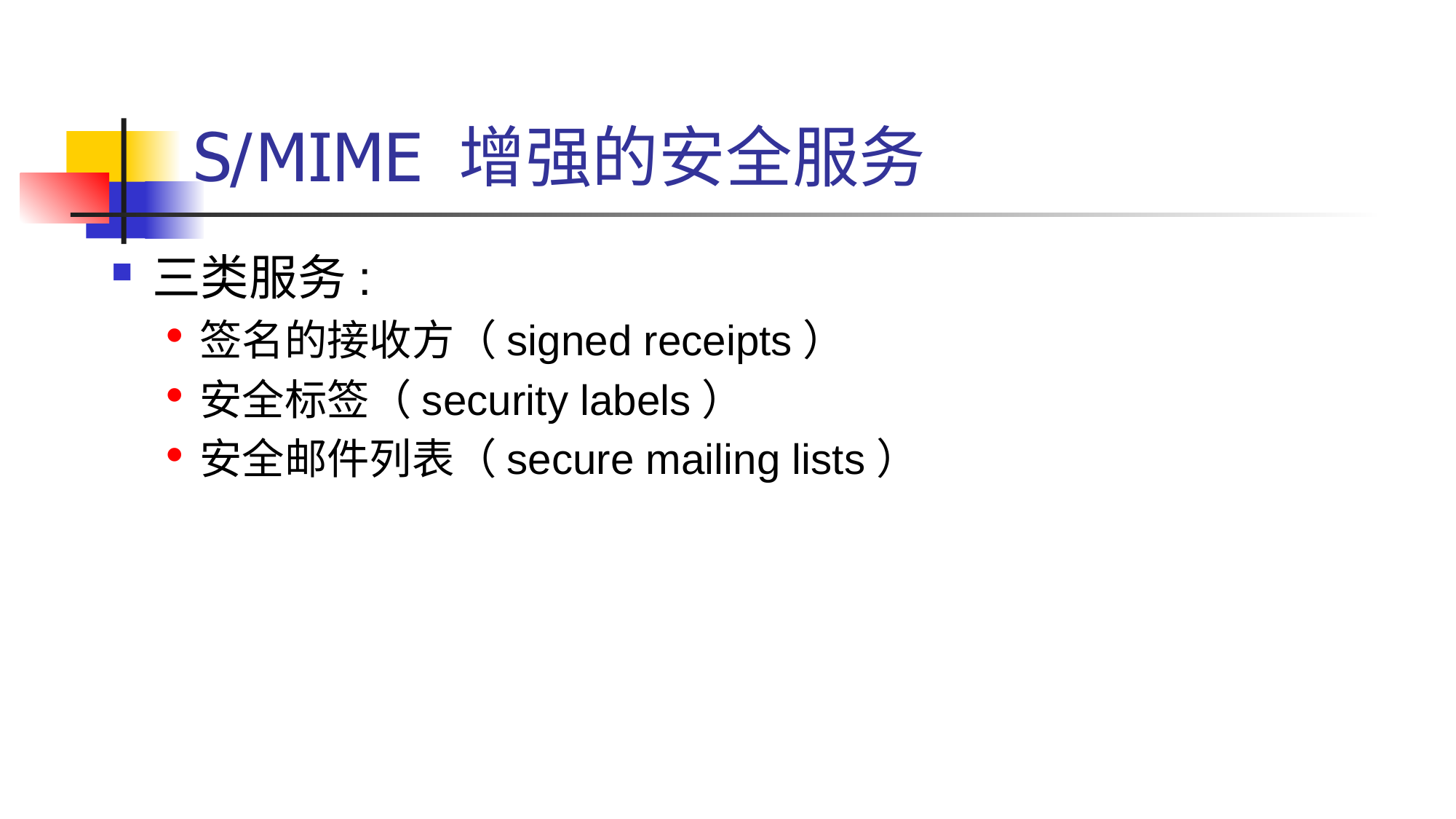

# S/MIME 增强的安全服务
三类服务:
签名的接收方（signed receipts）
安全标签（security labels）
安全邮件列表（secure mailing lists）